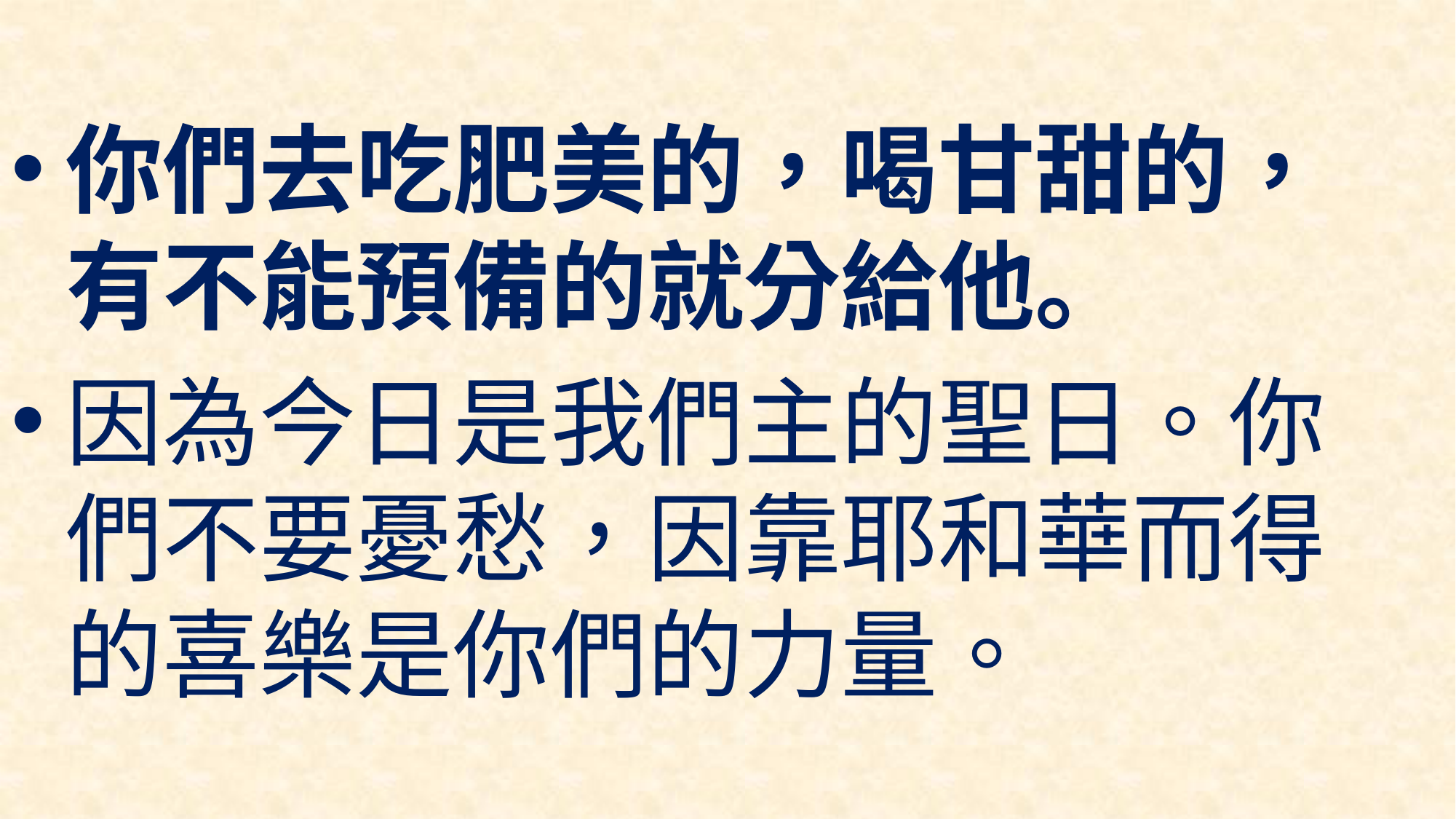

你們去吃肥美的，喝甘甜的，有不能預備的就分給他。
因為今日是我們主的聖日。你們不要憂愁，因靠耶和華而得的喜樂是你們的力量。